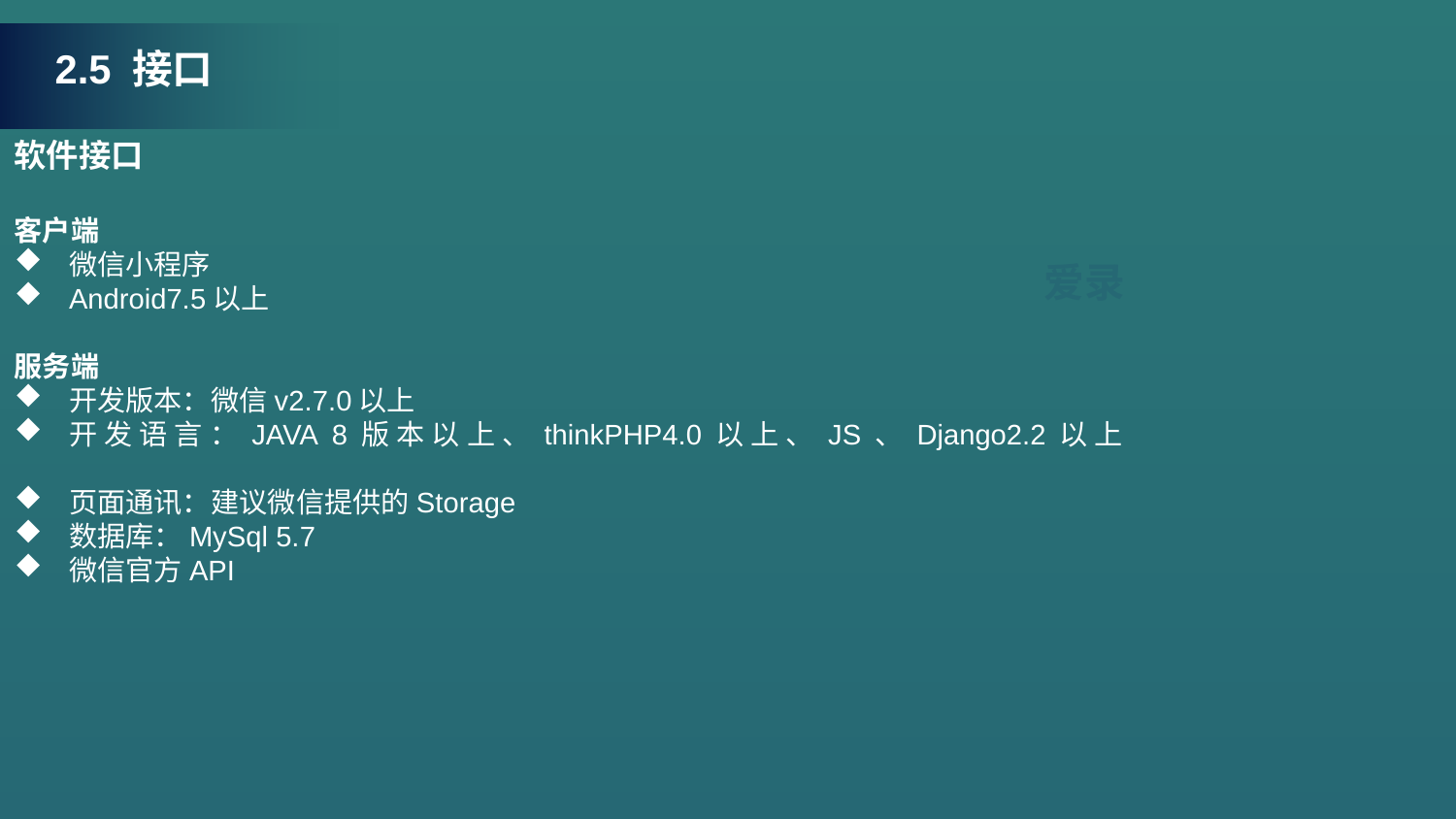

2.5 接口
软件接口

客户端
微信小程序
Android7.5以上

服务端
开发版本：微信v2.7.0以上
开发语言：JAVA 8版本以上、thinkPHP4.0以上、JS、Django2.2以上
页面通讯：建议微信提供的Storage
数据库：MySql 5.7
微信官方API
爱录